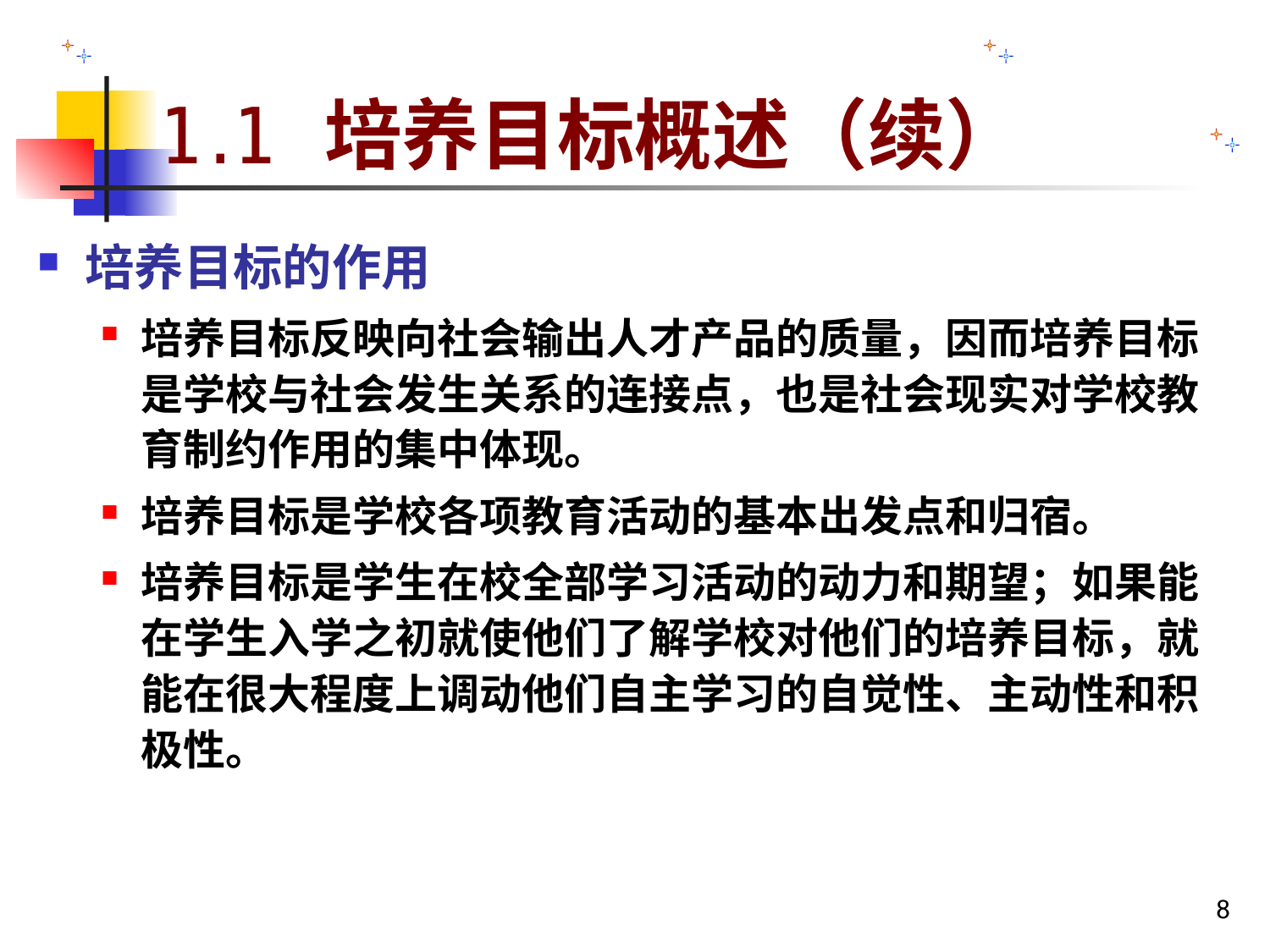

# 1.1 培养目标概述（续）
培养目标的作用
培养目标反映向社会输出人才产品的质量，因而培养目标是学校与社会发生关系的连接点，也是社会现实对学校教育制约作用的集中体现。
培养目标是学校各项教育活动的基本出发点和归宿。
培养目标是学生在校全部学习活动的动力和期望；如果能在学生入学之初就使他们了解学校对他们的培养目标，就能在很大程度上调动他们自主学习的自觉性、主动性和积极性。

8